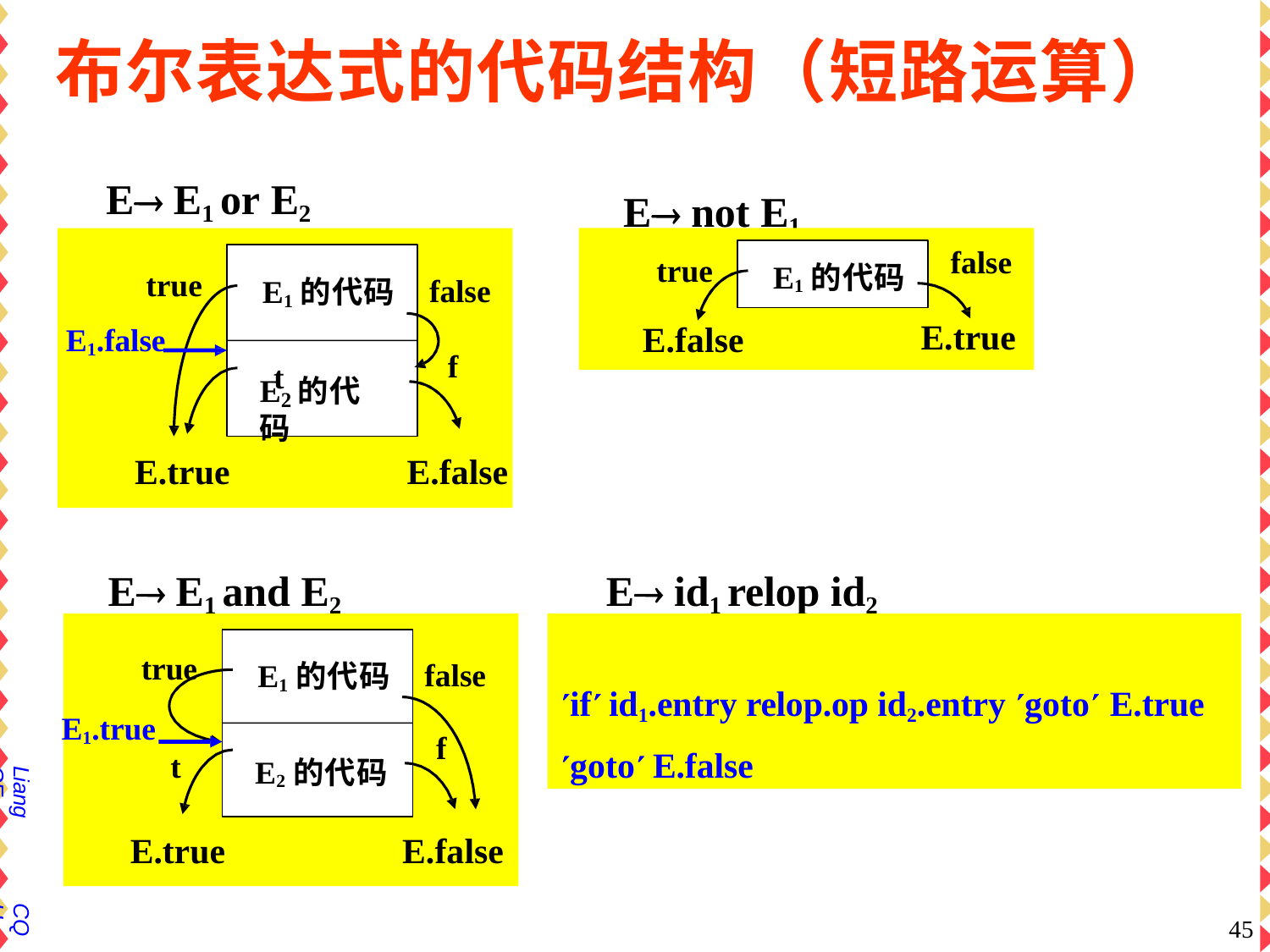

# 布尔表达式的代码结构（短路运算）
E→ E1 or E2
E→ not E1

false

true  E1.false
t
true
E1的代码
false

E1的代码

E.true
E.false

f

E 的代码

2
E.true
E.false
E→ E1 and E2
E→ id1 relop id2

′if′ id1.entry relop.op id2.entry ′goto′ E.true
′goto′ E.false

true
E1.true
t
false
E1的代码

f

E2的代码

Liang GE
E.true
E.false
CQU
45